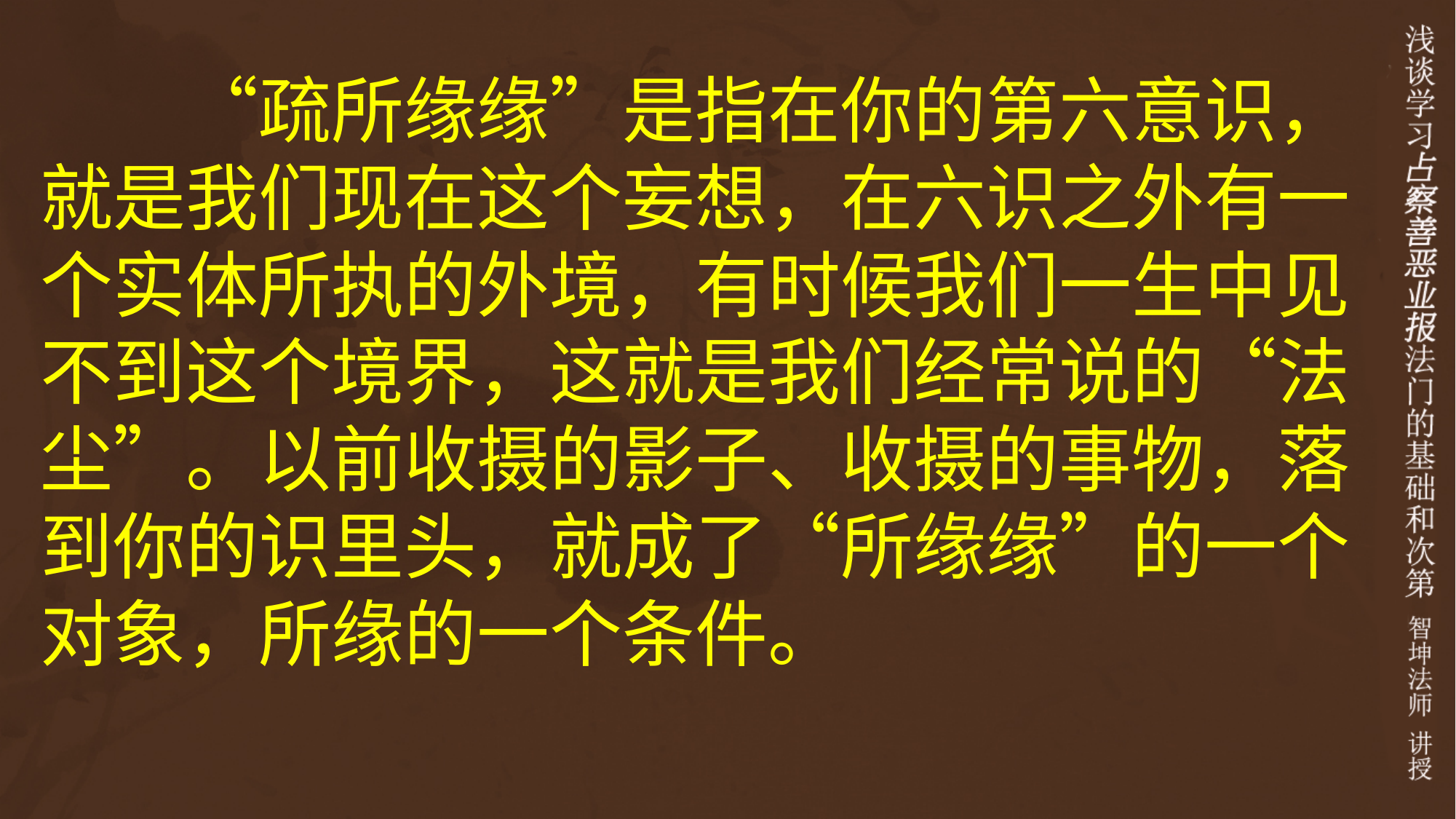

“疏所缘缘”是指在你的第六意识，就是我们现在这个妄想，在六识之外有一个实体所执的外境，有时候我们一生中见不到这个境界，这就是我们经常说的“法尘”。以前收摄的影子、收摄的事物，落到你的识里头，就成了“所缘缘”的一个对象，所缘的一个条件。